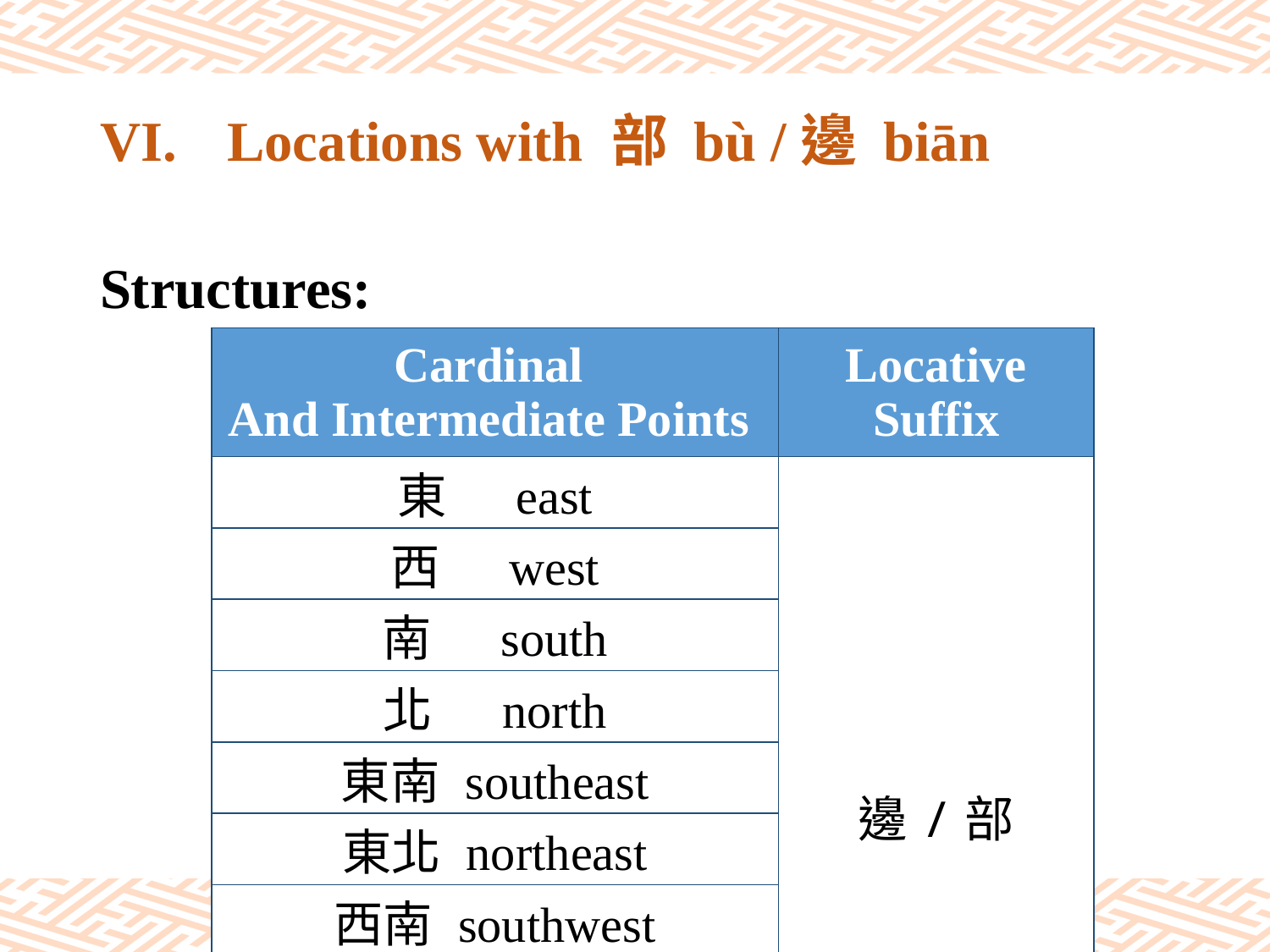

# VI.	Locations with 部 bù /邊 biān
Structures:

| Cardinal And Intermediate Points | Locative Suffix |
| --- | --- |
| 東 east | 邊/部 |
| 西 west |  |
| 南 south |  |
| 北 north |  |
| 東南 southeast |  |
| 東北 northeast |  |
| 西南 southwest |  |
| 西北 northwest |  |